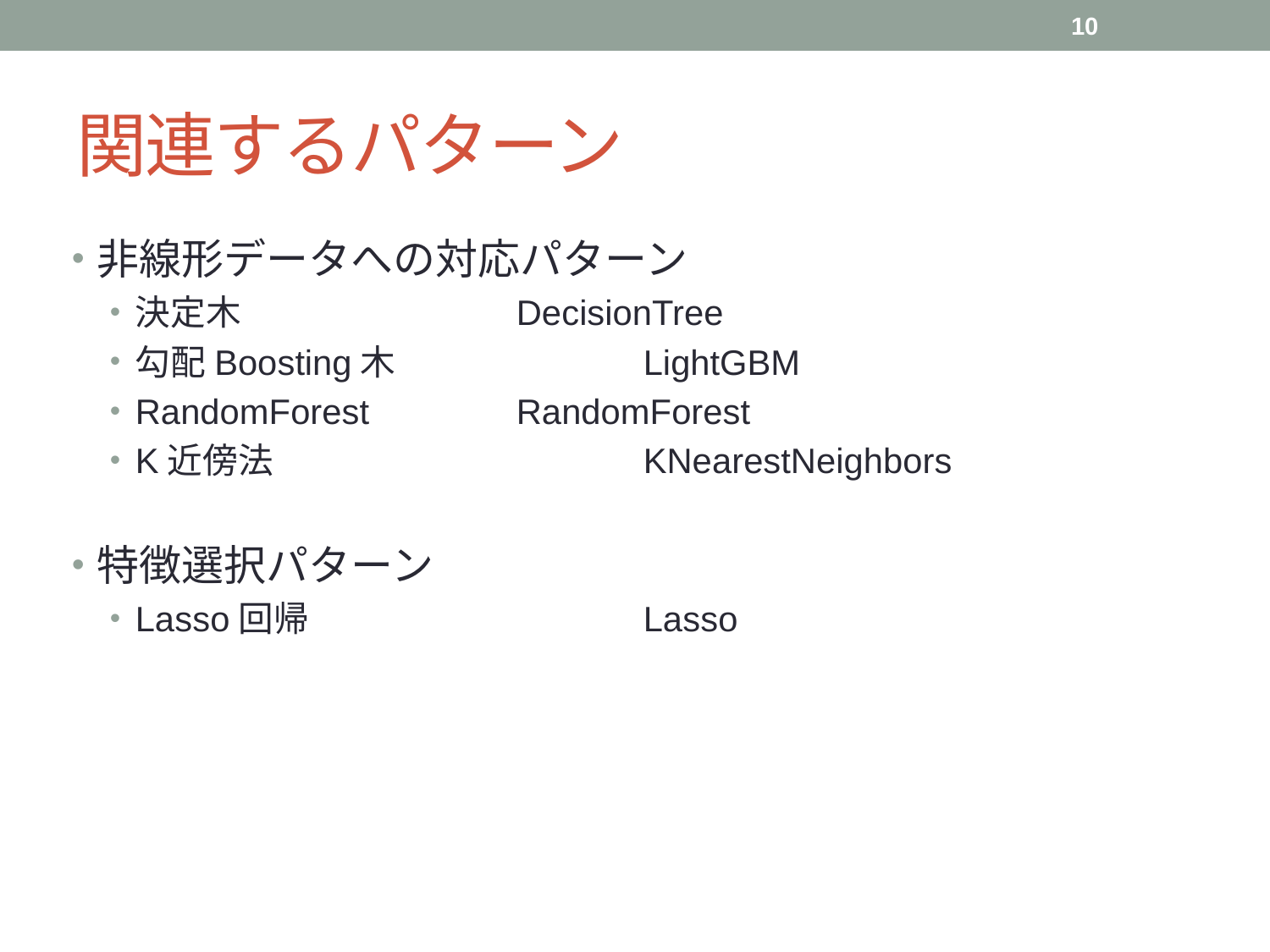

10
# 関連するパターン
非線形データへの対応パターン
決定木			DecisionTree
勾配Boosting木		LightGBM
RandomForest		RandomForest
K近傍法			KNearestNeighbors

特徴選択パターン
Lasso回帰			Lasso